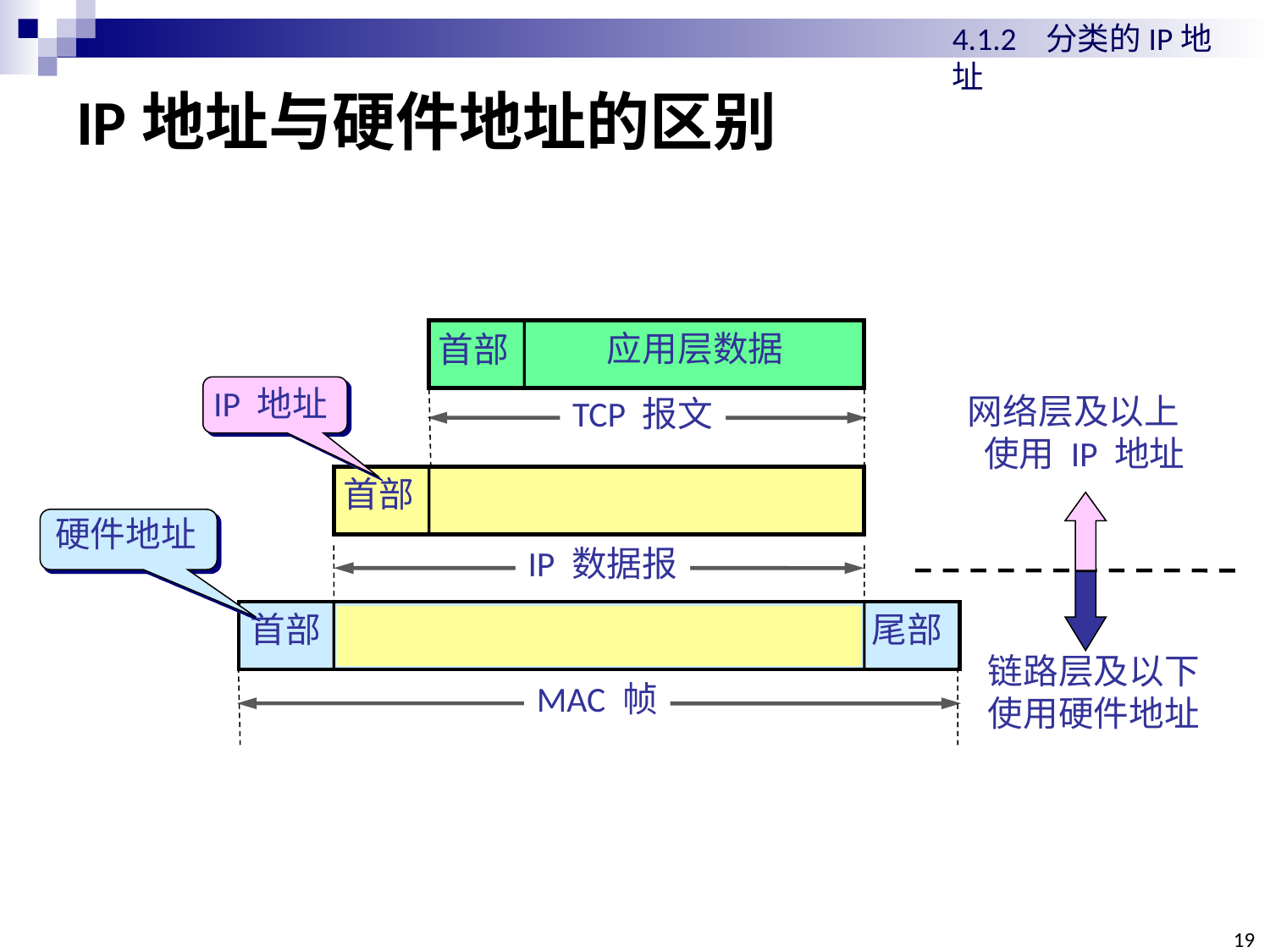

4.1.2   分类的IP地址
# IP地址与硬件地址的区别

应用层数据
首部
TCP 报文

首部

IP 数据报

首部
尾部

MAC 帧

IP 地址

网络层及以上
 使用 IP 地址

硬件地址

链路层及以下
使用硬件地址
19